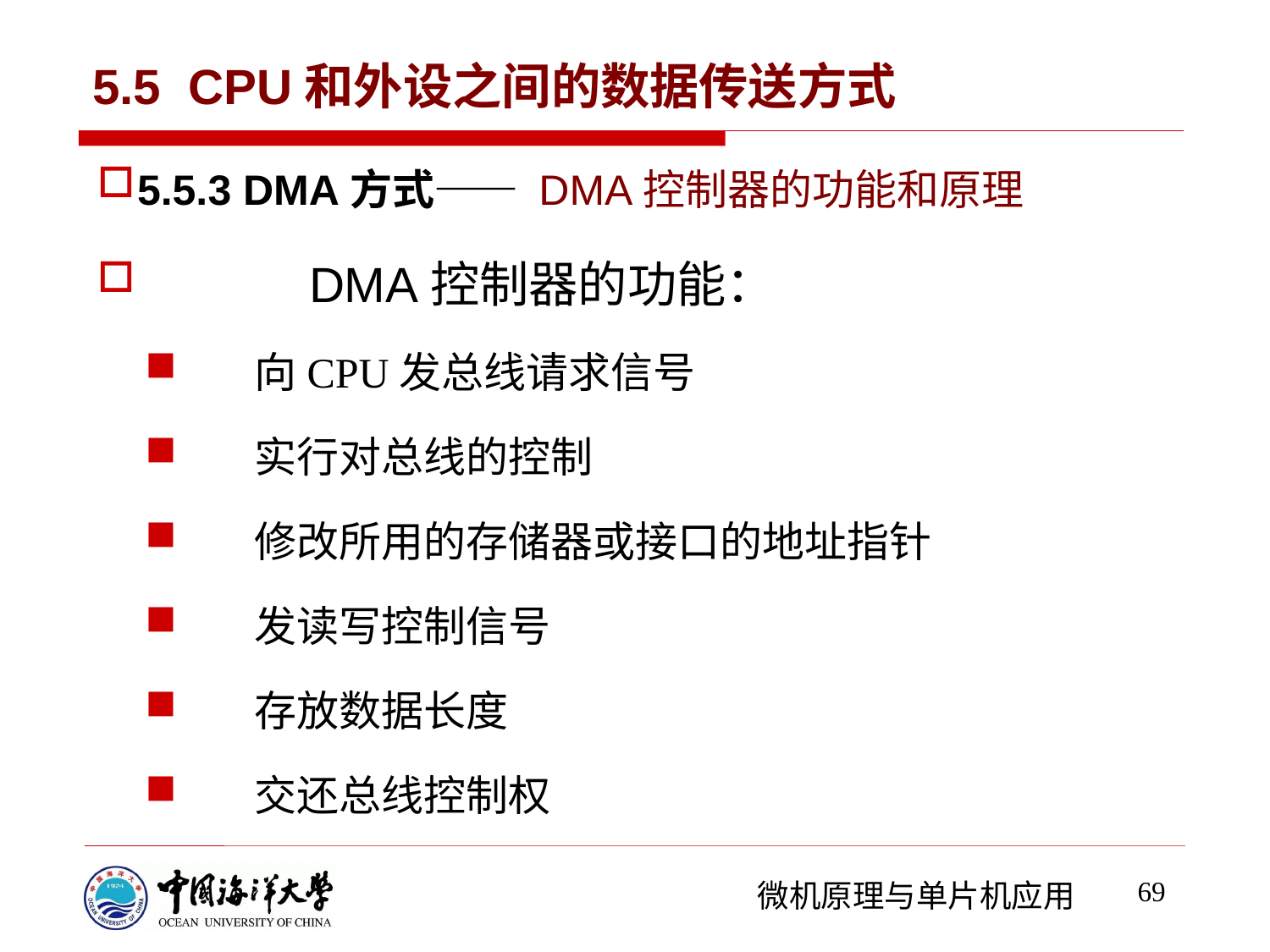

# 5.5  CPU和外设之间的数据传送方式
5.5.3 DMA方式—— DMA控制器的功能和原理
	DMA控制器的功能：
 向CPU发总线请求信号
 实行对总线的控制
 修改所用的存储器或接口的地址指针
 发读写控制信号
 存放数据长度
 交还总线控制权

69